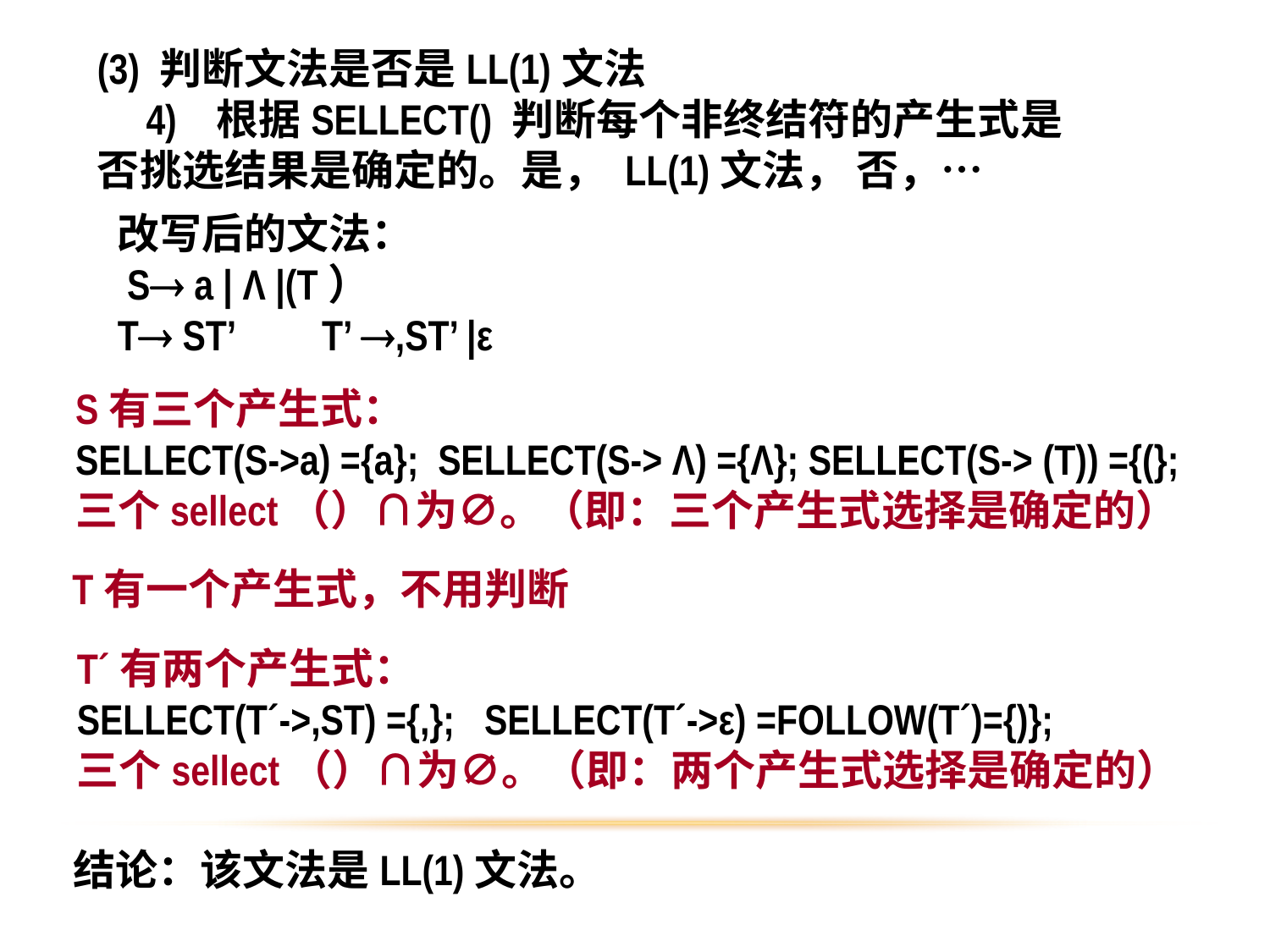

(3) 判断文法是否是LL(1)文法
     4)   根据SELLECT() 判断每个非终结符的产生式是否挑选结果是确定的。是， LL(1)文法， 否，…
改写后的文法：
 S→ a | Λ |(T）
T→ ST’         T’ →,ST’ |ε
S有三个产生式：
SELLECT(S->a) ={a};  SELLECT(S-> Λ) ={Λ}; SELLECT(S-> (T)) ={(};
三个sellect（）∩为∅。（即：三个产生式选择是确定的）
T有一个产生式，不用判断
T´有两个产生式：
SELLECT(T´->,ST) ={,};   SELLECT(T´->ε) =FOLLOW(T´)={)};
三个sellect（）∩为∅。（即：两个产生式选择是确定的）
结论：该文法是LL(1)文法。
32